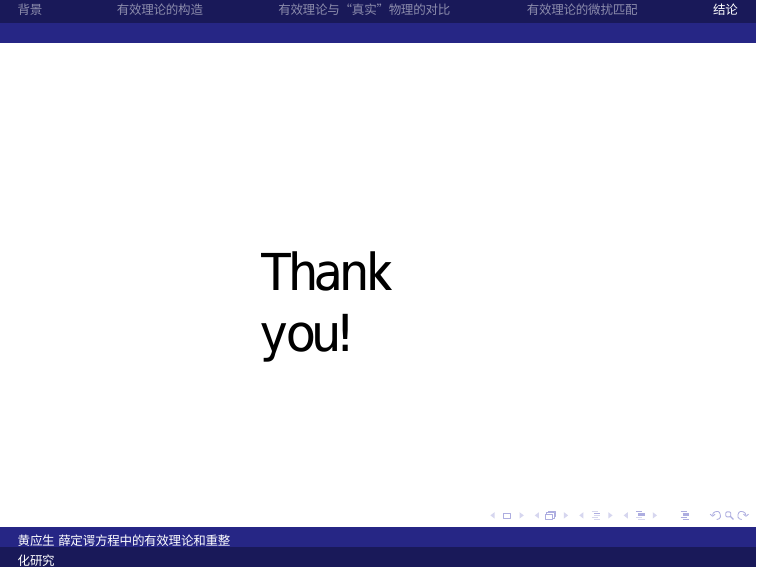

背景
有效理论的构造
有效理论与“真实”物理的对比
有效理论的微扰匹配
结论

Thank you!

黄应生 薛定谔方程中的有效理论和重整化研究